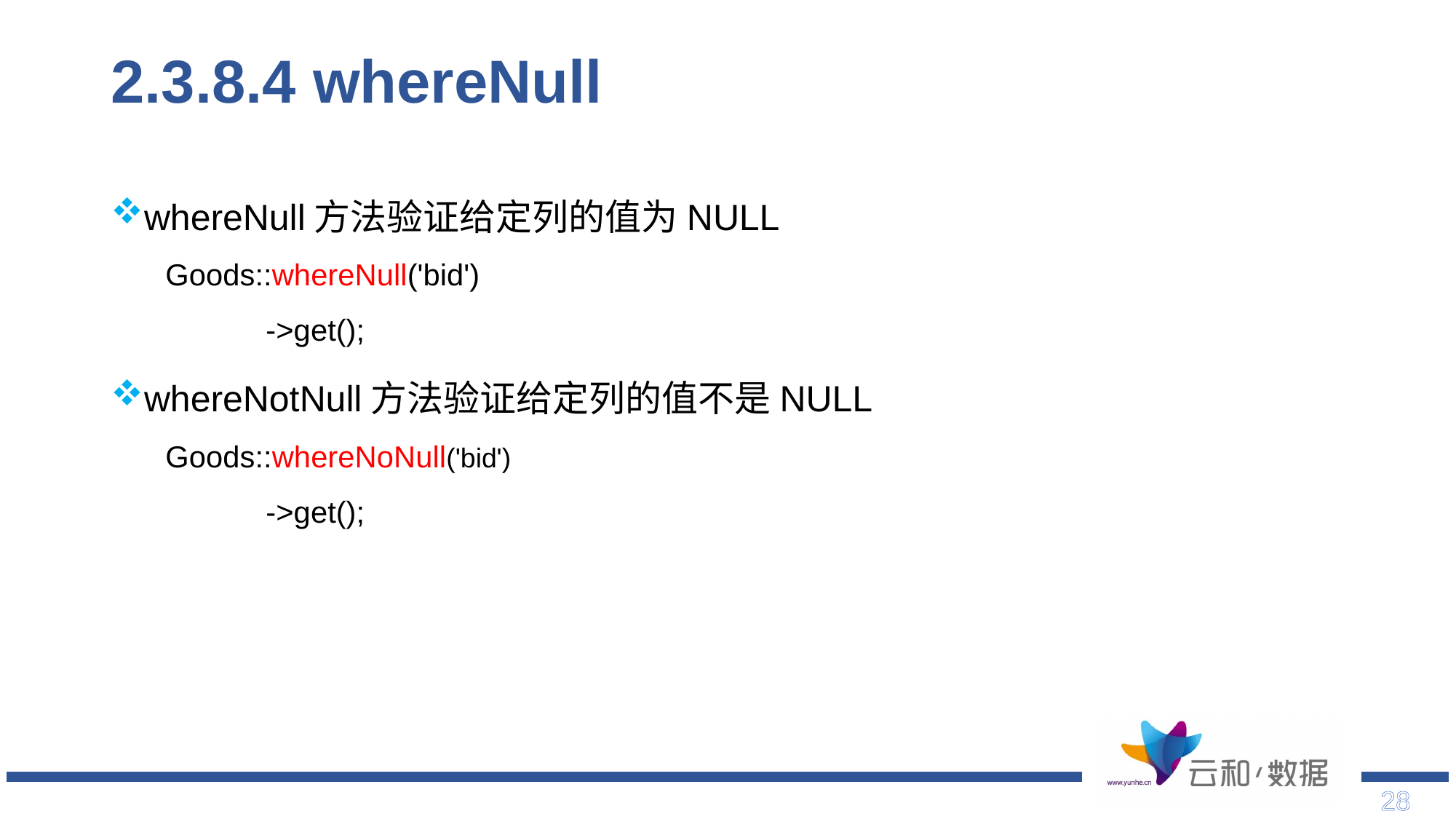

# 2.3.8.4 whereNull
whereNull方法验证给定列的值为NULL
Goods::whereNull('bid')
            ->get();
whereNotNull方法验证给定列的值不是NULL
Goods::whereNoNull('bid')
            ->get();